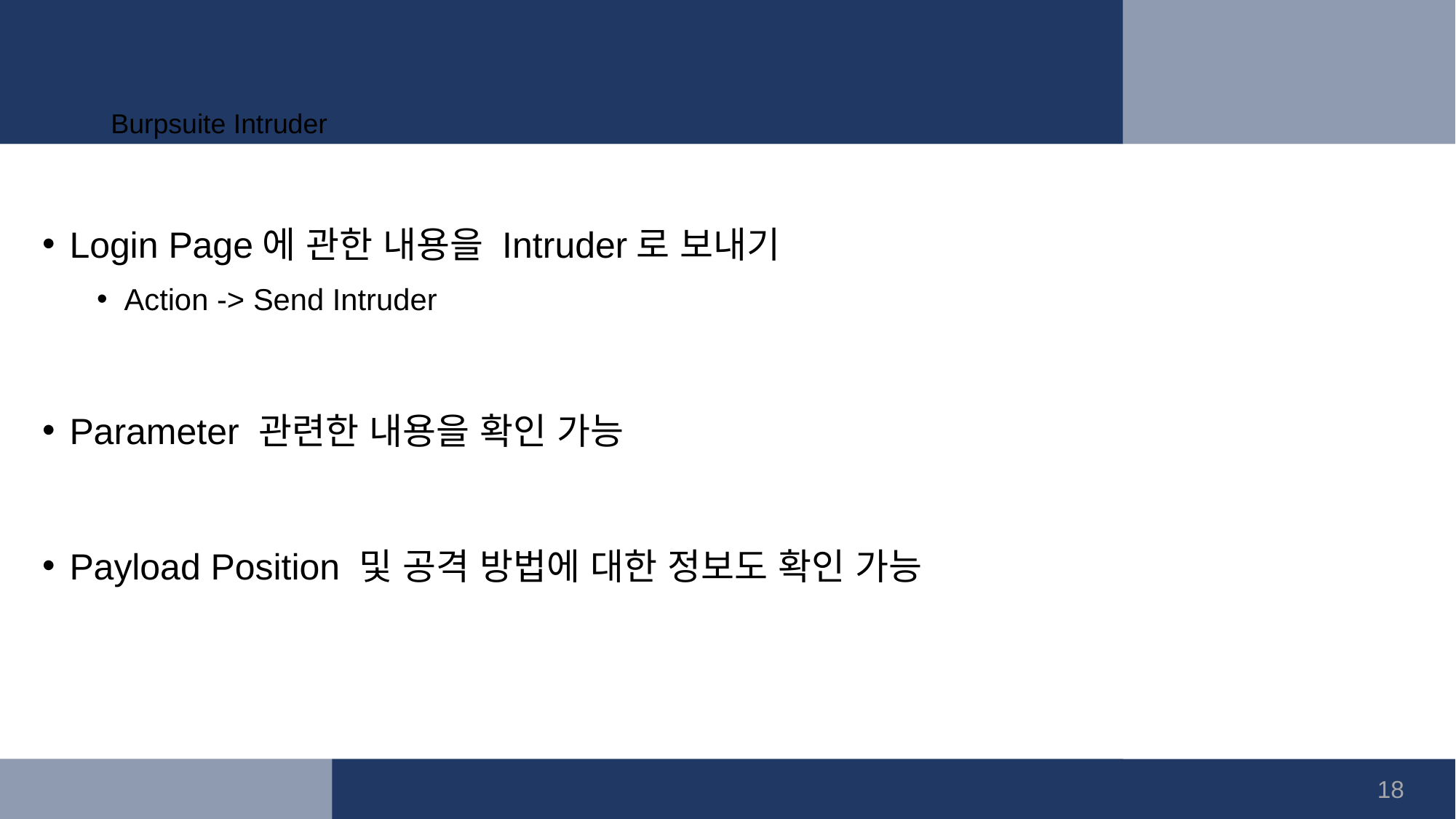

# Burpsuite Intruder
Login Page에 관한 내용을 Intruder로 보내기
Action -> Send Intruder

Parameter 관련한 내용을 확인 가능

Payload Position 및 공격 방법에 대한 정보도 확인 가능
18